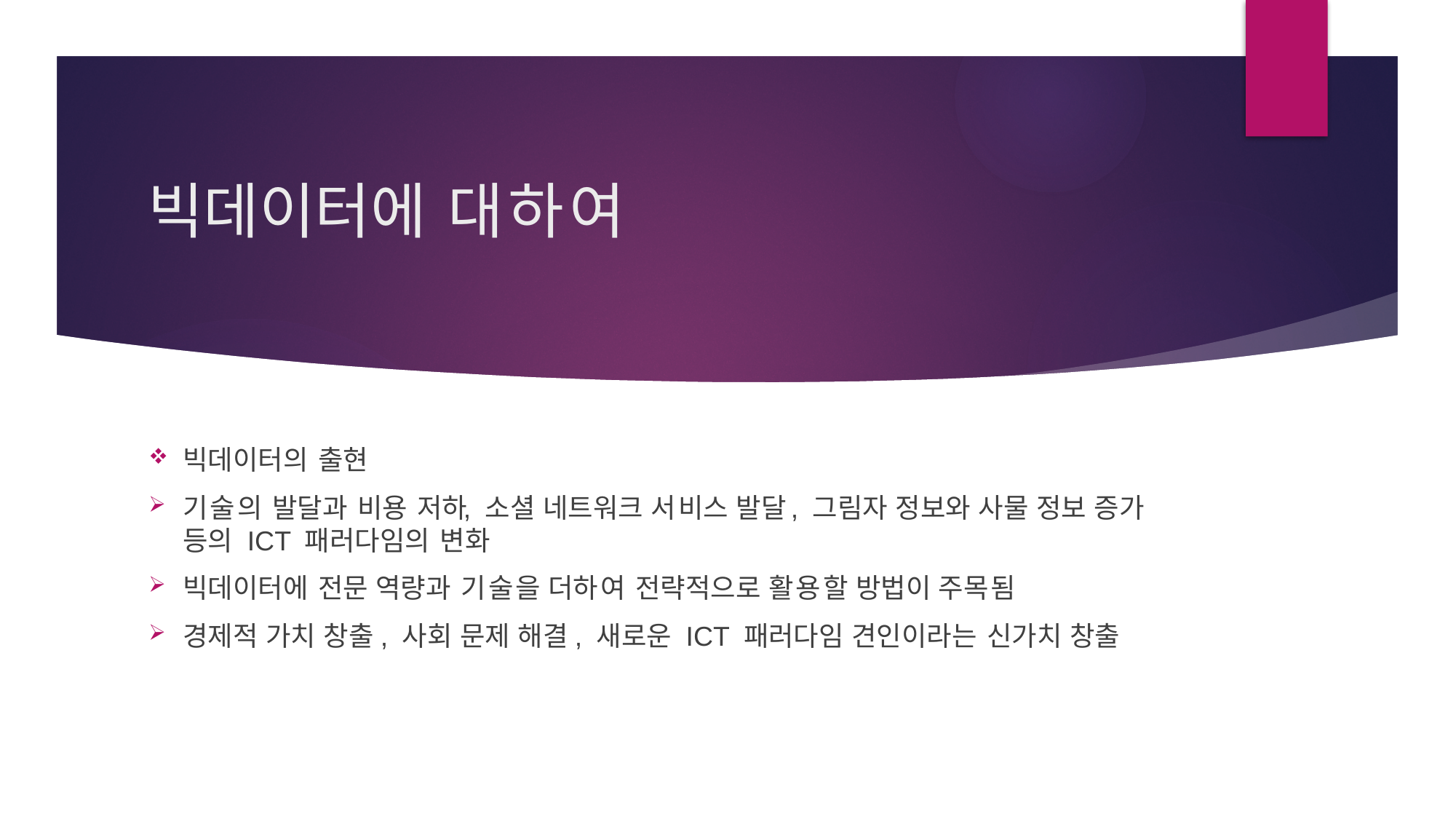

# 빅데이터에 대하여
빅데이터의 출현
기술의 발달과 비용 저하, 소셜 네트워크 서비스 발달, 그림자 정보와 사물 정보 증가 등의 ICT 패러다임의 변화
빅데이터에 전문 역량과 기술을 더하여 전략적으로 활용할 방법이 주목됨
경제적 가치 창출, 사회 문제 해결, 새로운 ICT 패러다임 견인이라는 신가치 창출